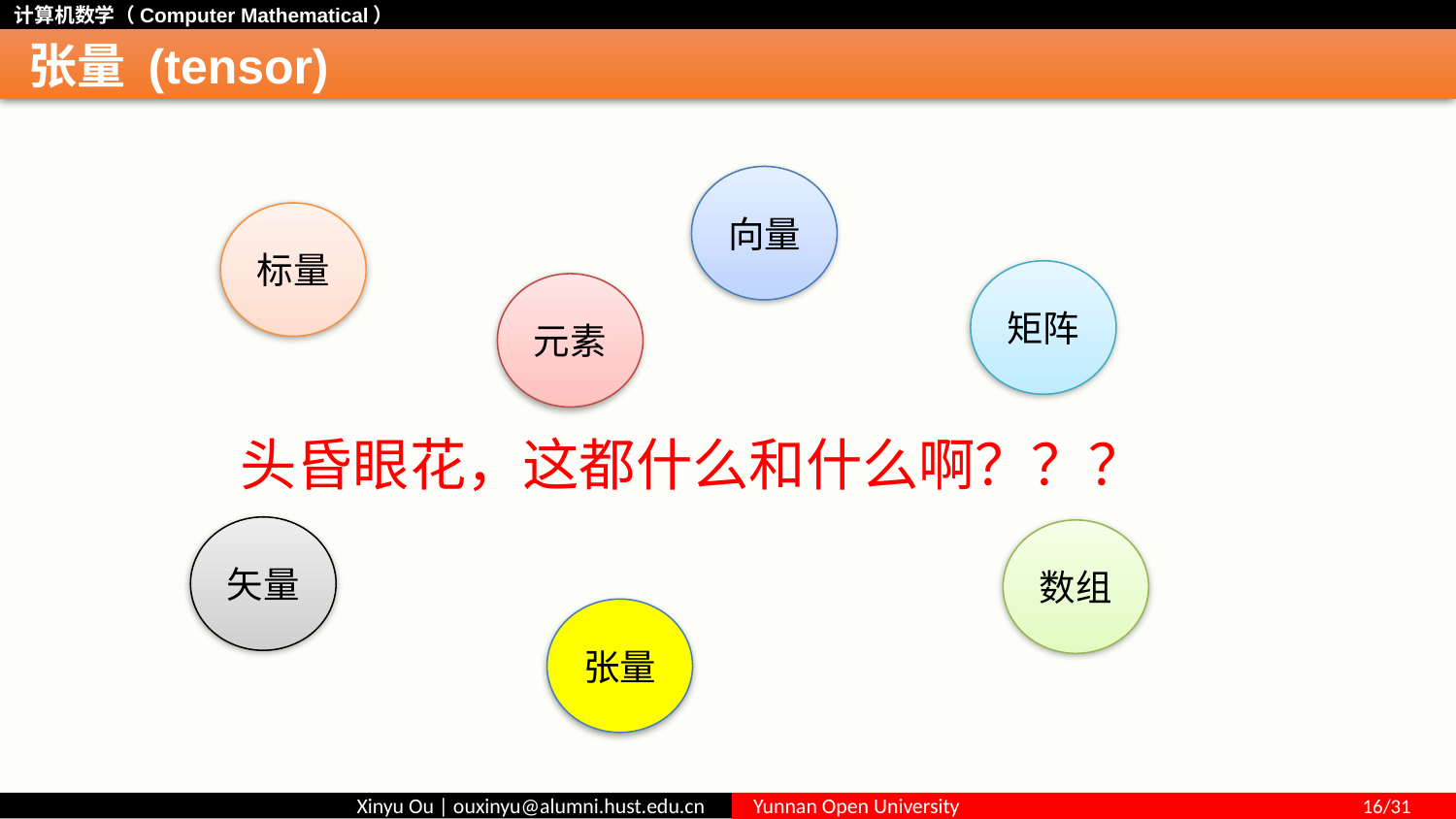

# 张量 (tensor)
向量
标量
矩阵
元素
头昏眼花，这都什么和什么啊？？？
矢量
数组
张量